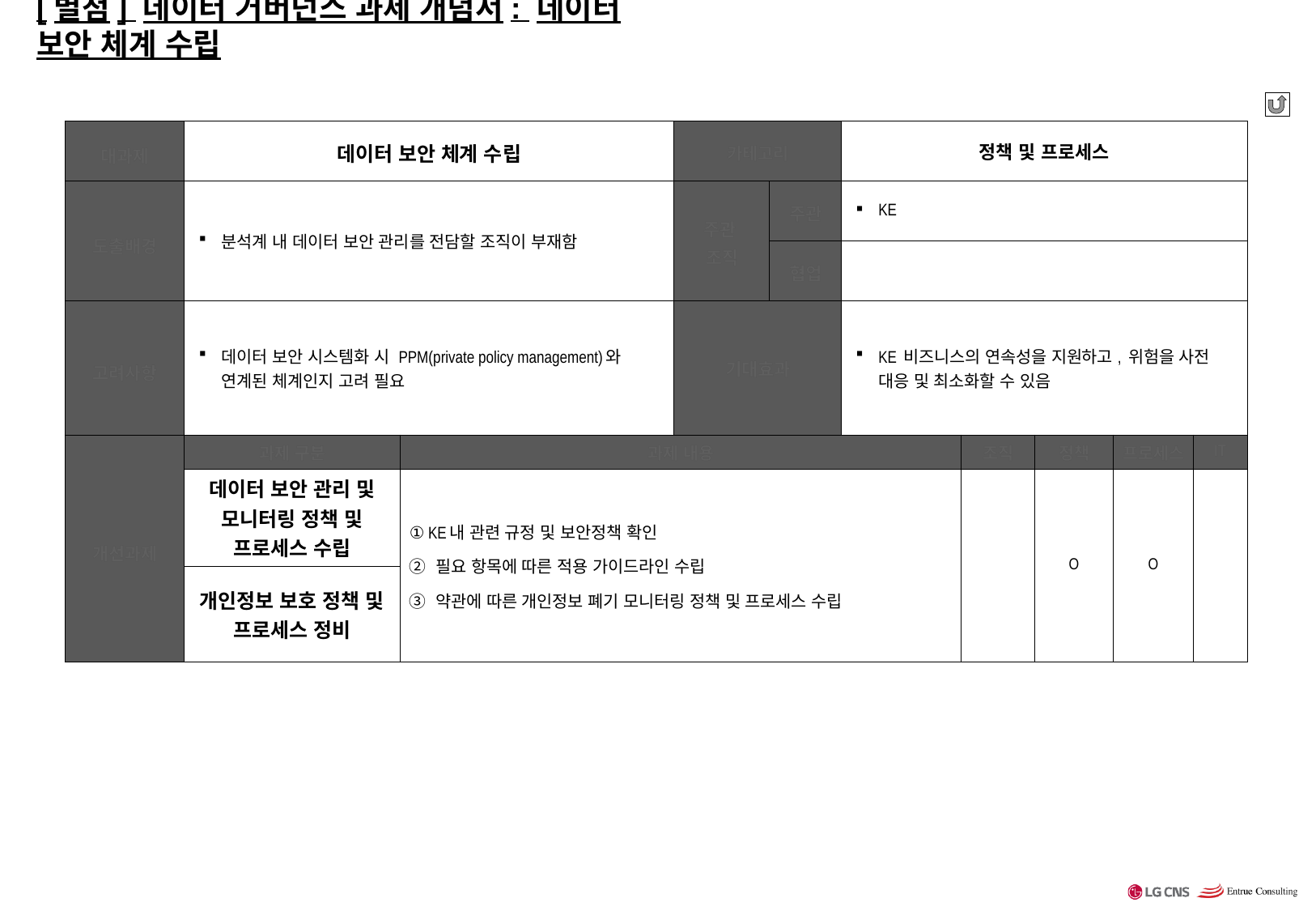

# [별첨] 데이터 거버넌스 과제 개념서: 데이터 보안 체계 수립

| 대과제 | 데이터 보안 체계 수립 |  | 카테고리 |  | 정책 및 프로세스 |  |  |  |  |
| --- | --- | --- | --- | --- | --- | --- | --- | --- | --- |
| 도출배경 | 분석계 내 데이터 보안 관리를 전담할 조직이 부재함 |  | 주관 조직 | 주관 | KE |  |  |  |  |
|  |  |  |  | 협업 |  |  |  |  |  |
| 고려사항 | 데이터 보안 시스템화 시 PPM(private policy management)와 연계된 체계인지 고려 필요 |  | 기대효과 |  | KE 비즈니스의 연속성을 지원하고, 위험을 사전 대응 및 최소화할 수 있음 |  |  |  |  |
| 개선과제 | 과제 구분 | 과제 내용 |  |  |  | 조직 | 정책 | 프로세스 | IT |
|  | 데이터 보안 관리 및 모니터링 정책 및 프로세스 수립 | ① KE내 관련 규정 및 보안정책 확인 ② 필요 항목에 따른 적용 가이드라인 수립 ③ 약관에 따른 개인정보 폐기 모니터링 정책 및 프로세스 수립 |  |  |  |  | O | O |  |
|  | 개인정보 보호 정책 및 프로세스 정비 |  |  |  |  |  |  |  |  |